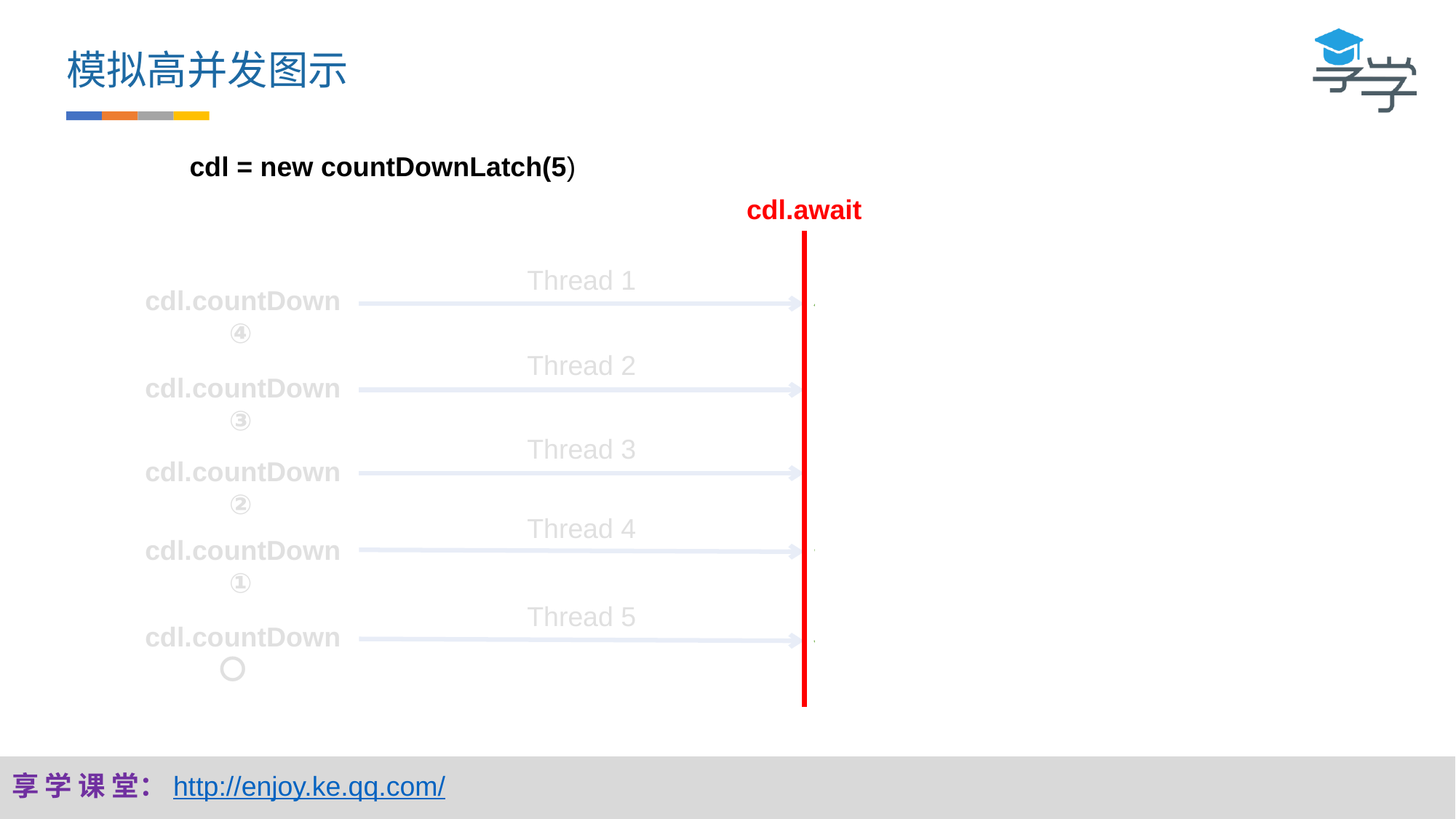

模拟高并发图示

cdl = new countDownLatch(5)
cdl.await

Thread 1
cdl.countDown
           ④
Thread 2
cdl.countDown
           ③
Thread 3
执行
orderNumGenerator.getNumber
cdl.countDown
           ②
Thread 4
cdl.countDown
           ①
Thread 5
cdl.countDown
           〇